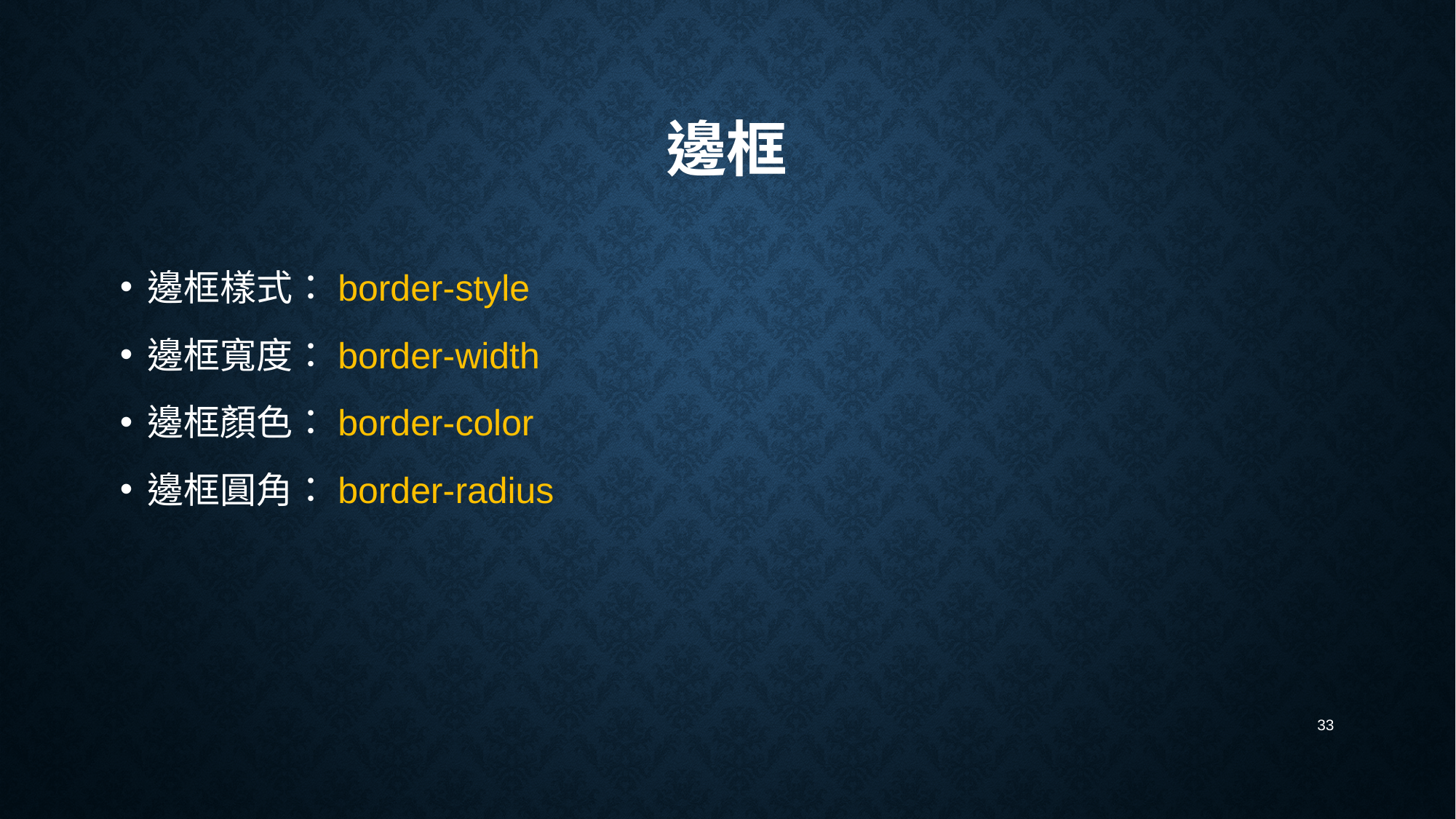

# 邊框
邊框樣式：border-style
邊框寬度：border-width
邊框顏色：border-color
邊框圓角：border-radius
33